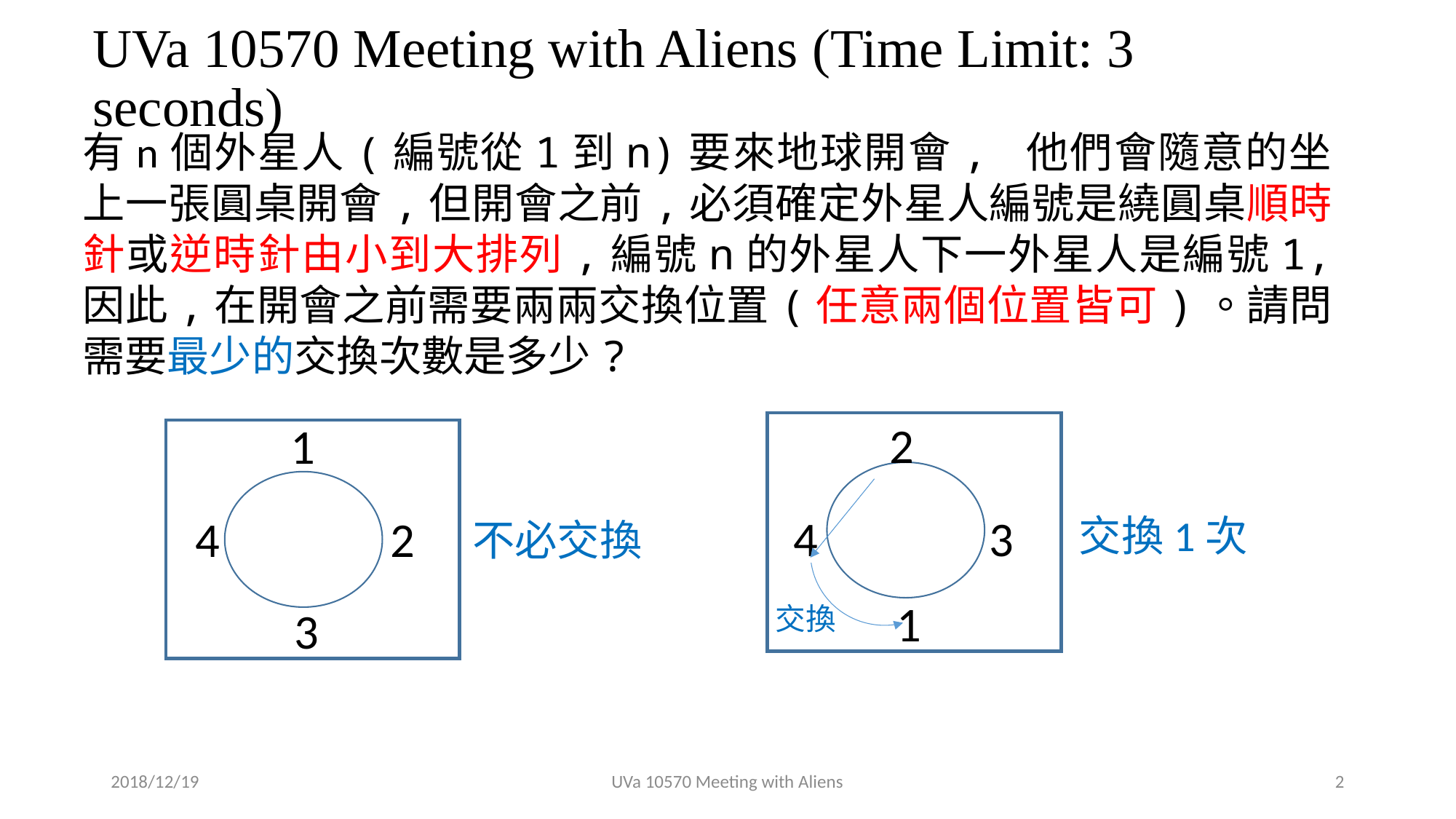

# UVa 10570 Meeting with Aliens (Time Limit: 3 seconds)
有n個外星人(編號從1到n)要來地球開會, 他們會隨意的坐上一張圓桌開會,但開會之前,必須確定外星人編號是繞圓桌順時針或逆時針由小到大排列,編號n的外星人下一外星人是編號1, 因此,在開會之前需要兩兩交換位置(任意兩個位置皆可)。請問需要最少的交換次數是多少?
2
1

4
3
4
2
交換1次
不必交換
1
交換
3
2018/12/19
UVa 10570 Meeting with Aliens
2